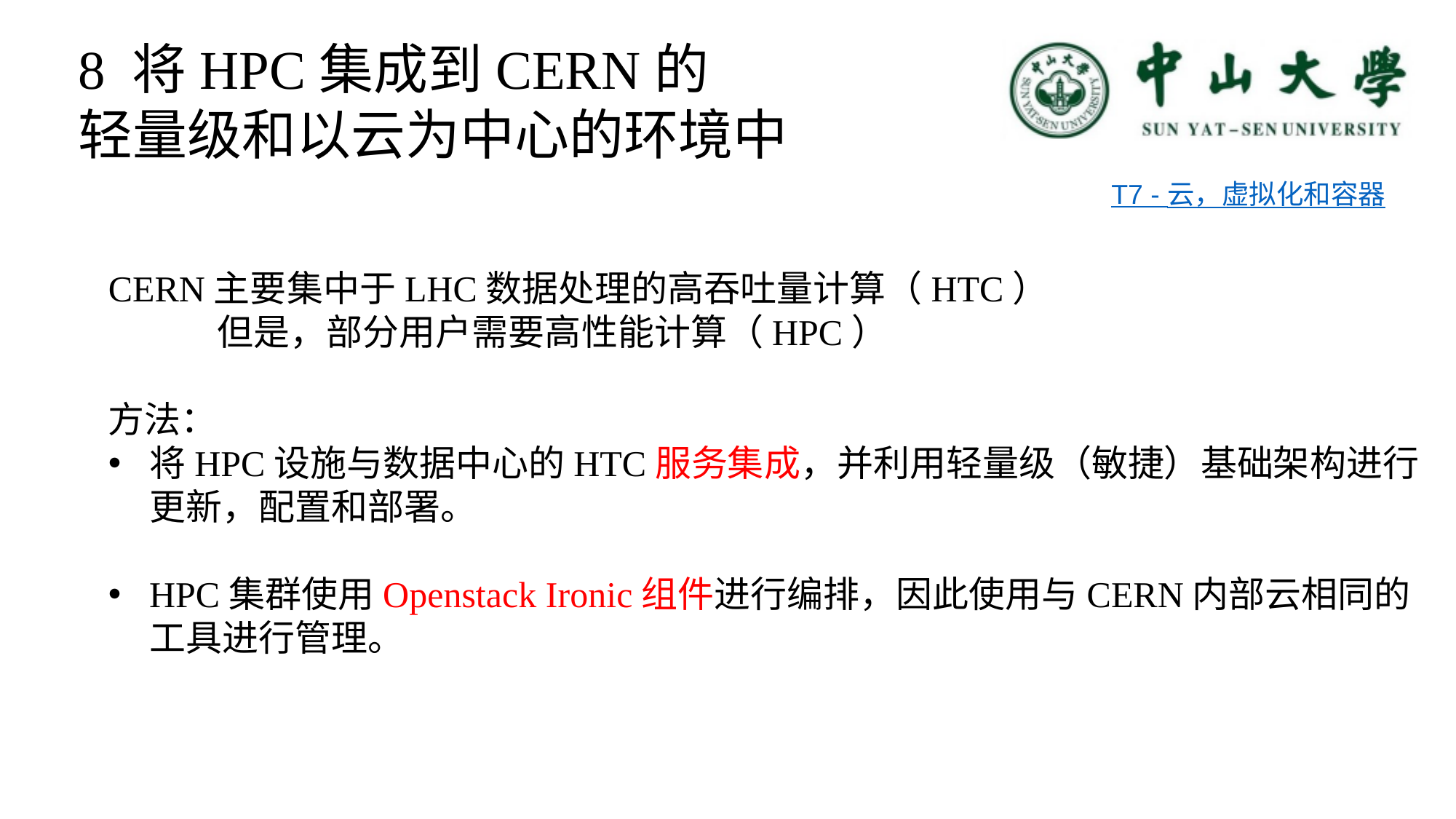

8 将HPC集成到CERN的
轻量级和以云为中心的环境中
 T7 - 云，虚拟化和容器

CERN主要集中于LHC数据处理的高吞吐量计算（HTC）
	但是，部分用户需要高性能计算（HPC）

方法：
将HPC设施与数据中心的HTC服务集成，并利用轻量级（敏捷）基础架构进行更新，配置和部署。

HPC集群使用Openstack Ironic组件进行编排，因此使用与CERN内部云相同的工具进行管理。